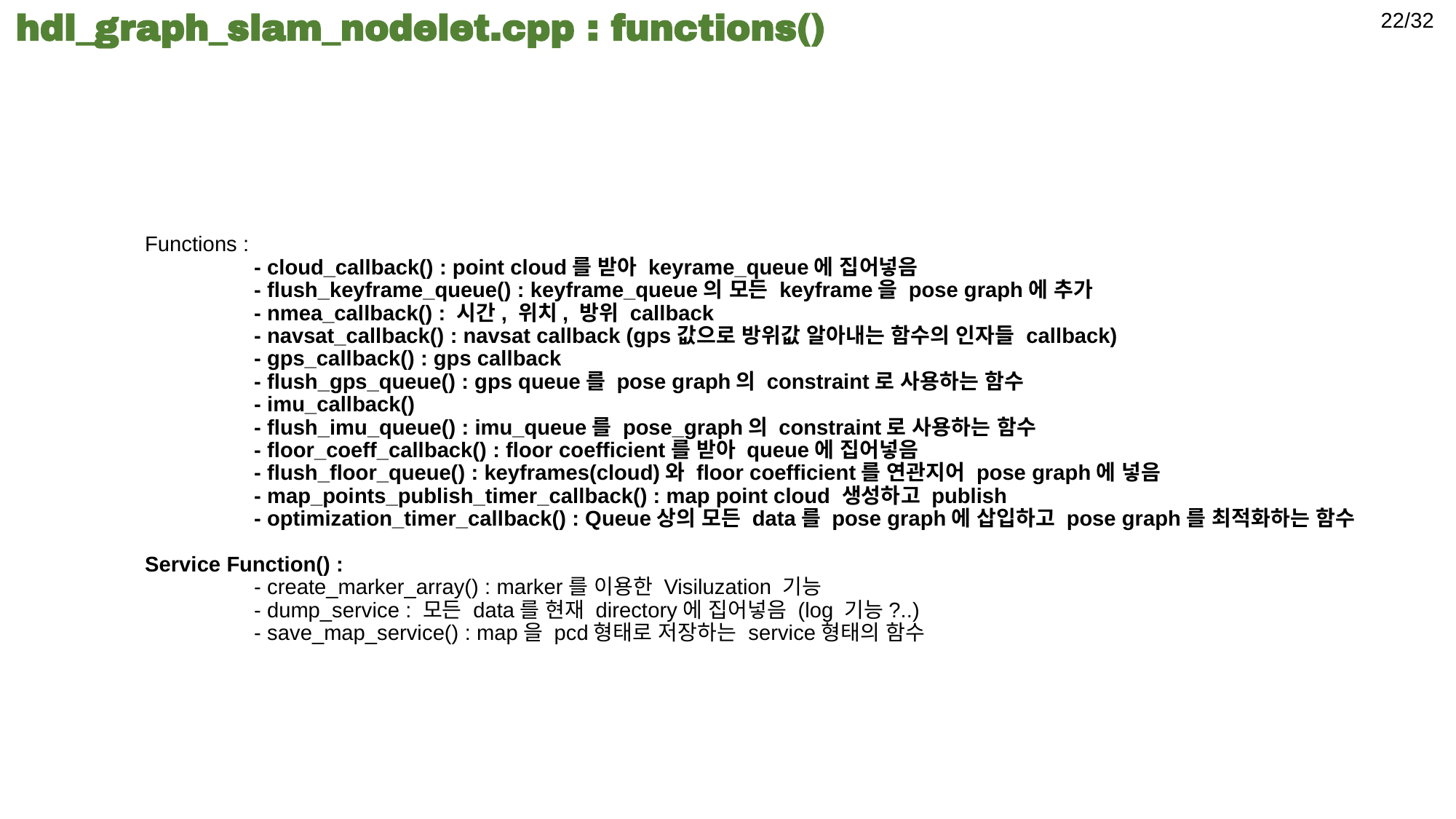

22/32
hdl_graph_slam_nodelet.cpp : functions()

Functions :
	- cloud_callback() : point cloud를 받아 keyrame_queue에 집어넣음
	- flush_keyframe_queue() : keyframe_queue의 모든 keyframe을 pose graph에 추가
	- nmea_callback() : 시간, 위치, 방위 callback
	- navsat_callback() : navsat callback (gps값으로 방위값 알아내는 함수의 인자들 callback)
	- gps_callback() : gps callback
	- flush_gps_queue() : gps queue를 pose graph의 constraint로 사용하는 함수
	- imu_callback()
	- flush_imu_queue() : imu_queue를 pose_graph의 constraint로 사용하는 함수
	- floor_coeff_callback() : floor coefficient를 받아 queue에 집어넣음
	- flush_floor_queue() : keyframes(cloud)와 floor coefficient를 연관지어 pose graph에 넣음
	- map_points_publish_timer_callback() : map point cloud 생성하고 publish
	- optimization_timer_callback() : Queue상의 모든 data를 pose graph에 삽입하고 pose graph를 최적화하는 함수

Service Function() :
	- create_marker_array() : marker를 이용한 Visiluzation 기능
	- dump_service : 모든 data를 현재 directory에 집어넣음 (log 기능?..)
	- save_map_service() : map을 pcd형태로 저장하는 service형태의 함수
Mahalanobis : 확률분포와 점 사이의 거리를 계산하는 방식